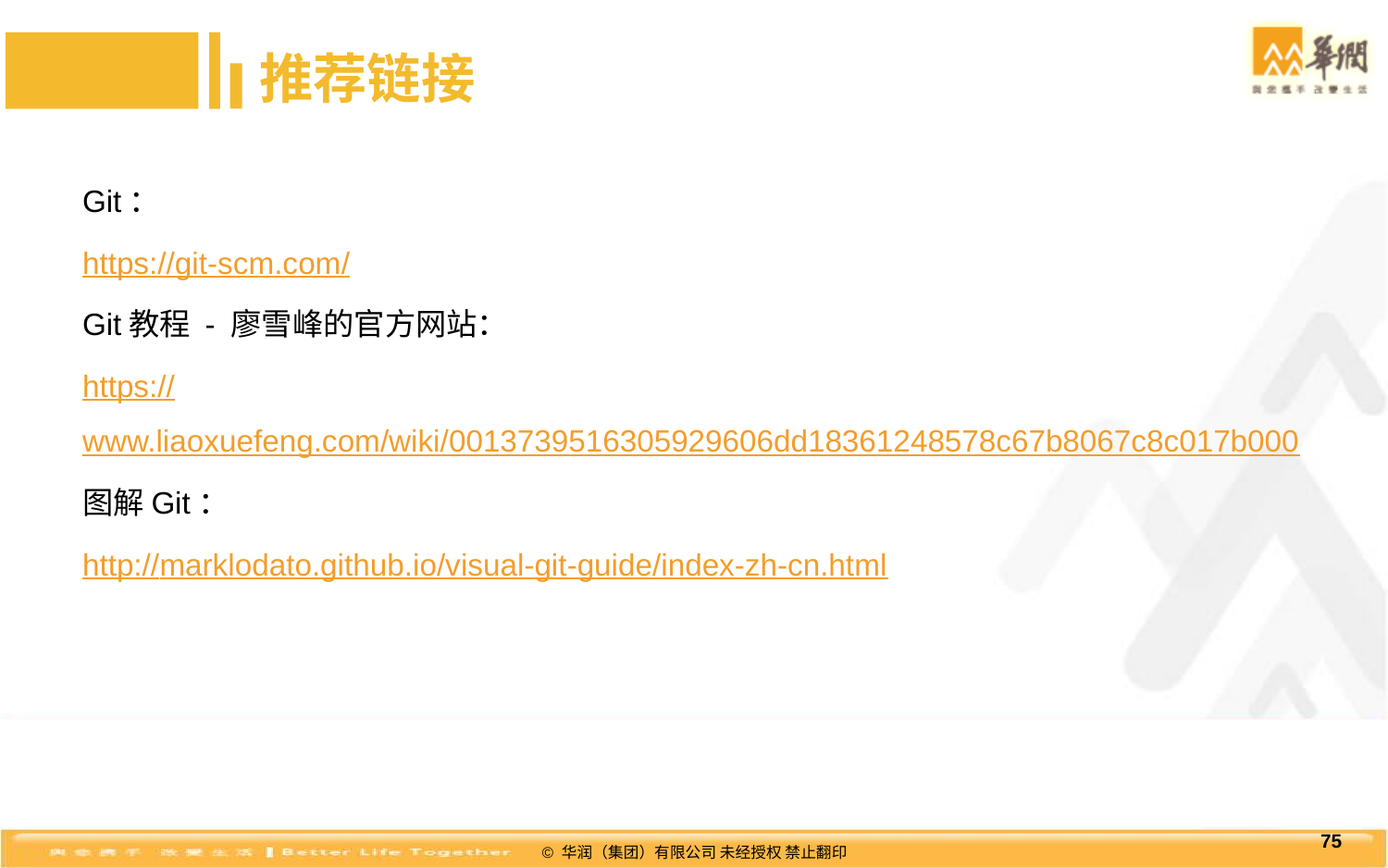

推荐链接

Git：
https://git-scm.com/
Git教程 - 廖雪峰的官方网站：
https://www.liaoxuefeng.com/wiki/0013739516305929606dd18361248578c67b8067c8c017b000
图解Git：
http://marklodato.github.io/visual-git-guide/index-zh-cn.html

75